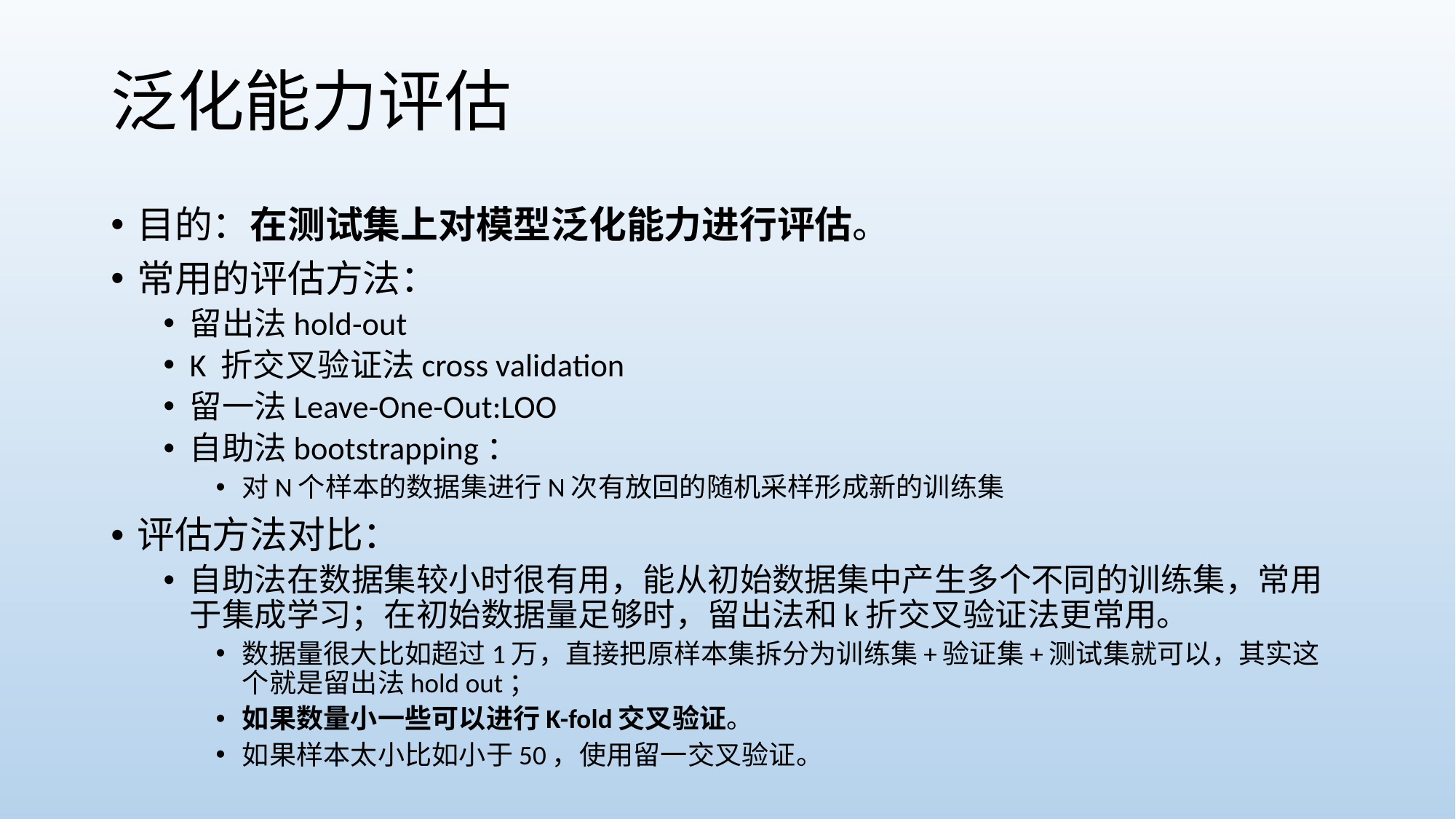

# 泛化能力评估
目的：在测试集上对模型泛化能力进行评估。
常用的评估方法：
留出法hold-out
K 折交叉验证法cross validation
留一法Leave-One-Out:LOO
自助法bootstrapping：
对N个样本的数据集进行N次有放回的随机采样形成新的训练集
评估方法对比：
自助法在数据集较小时很有用，能从初始数据集中产生多个不同的训练集，常用于集成学习；在初始数据量足够时，留出法和k折交叉验证法更常用。
数据量很大比如超过1万，直接把原样本集拆分为训练集+验证集+测试集就可以，其实这个就是留出法hold out；
如果数量小一些可以进行K-fold交叉验证。
如果样本太小比如小于50，使用留一交叉验证。